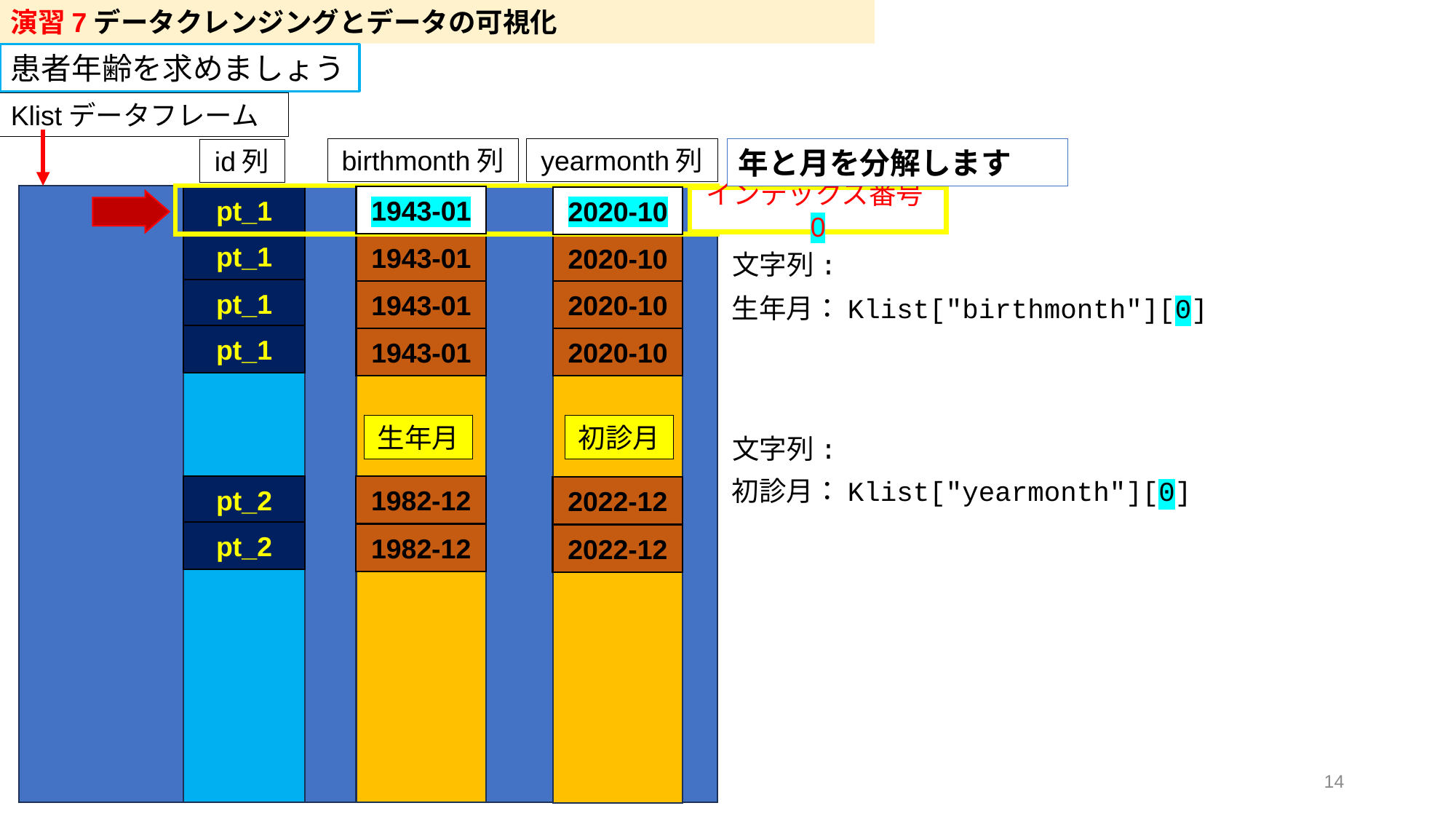

演習7データクレンジングとデータの可視化
患者年齢を求めましょう
Klistデータフレーム
birthmonth列
yearmonth列
年と月を分解します
id列

pt_1
1943-01

2020-10
インデックス番号0

pt_1
1943-01
2020-10
文字列:
pt_1
1943-01
2020-10
生年月：Klist["birthmonth"][0]
pt_1
1943-01
2020-10
生年月
初診月
文字列:
初診月：Klist["yearmonth"][0]
pt_2
1982-12
2022-12
pt_2
1982-12
2022-12
14